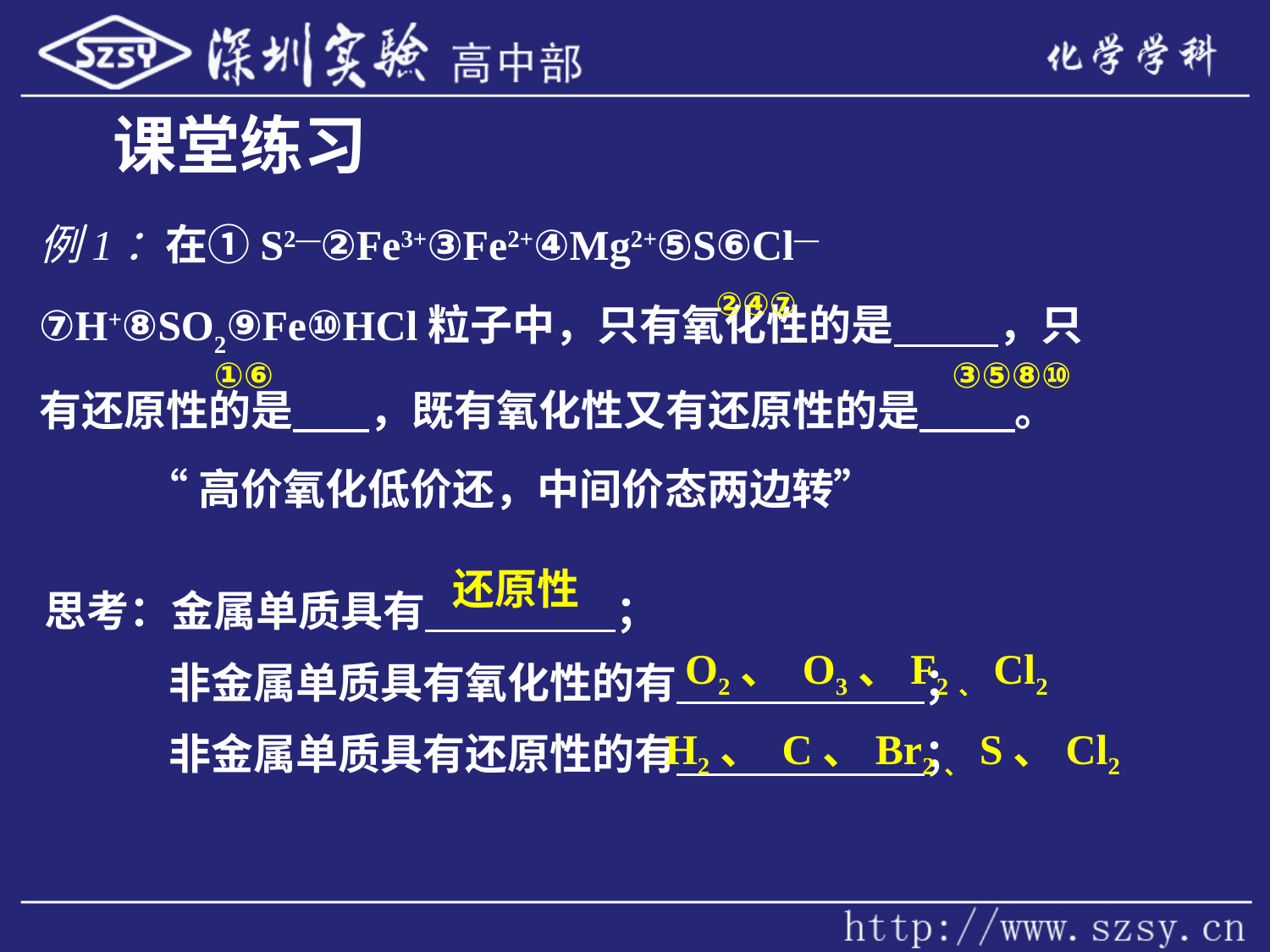

课堂练习
例1：在①S2—②Fe3+③Fe2+④Mg2+⑤S⑥Cl—⑦H+⑧SO2⑨Fe⑩HCl粒子中，只有氧化性的是           ，只有还原性的是        ，既有氧化性又有还原性的是          。
②④⑦
①⑥
③⑤⑧⑩
“高价氧化低价还，中间价态两边转”
还原性
思考：金属单质具有                    ；
            非金属单质具有氧化性的有                          ；
            非金属单质具有还原性的有                          ；
O2、 O3、F2、Cl2
H2、 C、Br2、S、Cl2